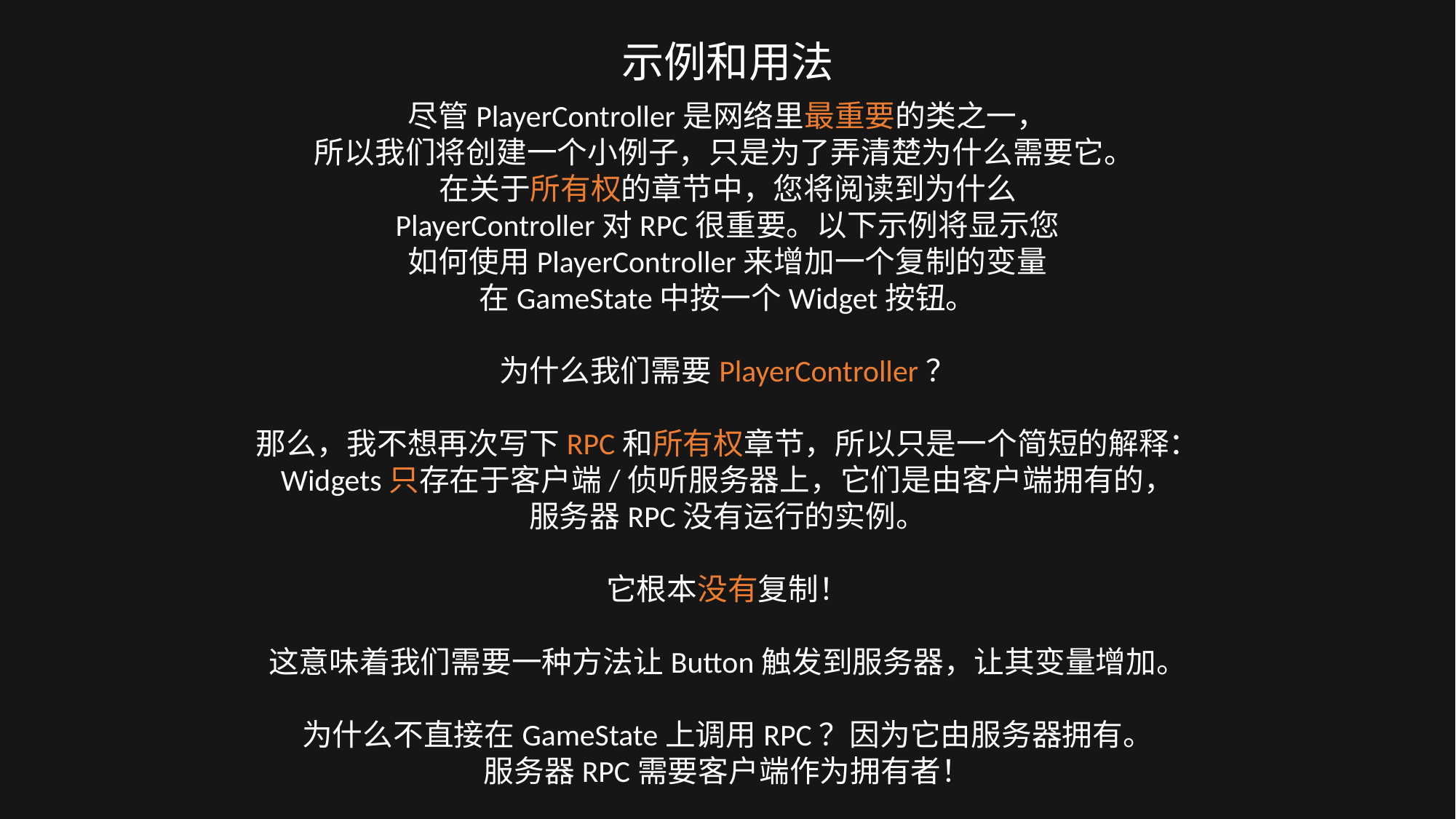

示例和用法
尽管PlayerController是网络里最重要的类之一，
所以我们将创建一个小例子，只是为了弄清楚为什么需要它。
在关于所有权的章节中，您将阅读到为什么
PlayerController对RPC很重要。以下示例将显示您
如何使用PlayerController来增加一个复制的变量
在GameState中按一个Widget按钮。

为什么我们需要PlayerController？

那么，我不想再次写下RPC和所有权章节，所以只是一个简短的解释：
Widgets只存在于客户端/侦听服务器上，它们是由客户端拥有的，
服务器RPC没有运行的实例。

它根本没有复制！

这意味着我们需要一种方法让Button触发到服务器，让其变量增加。

为什么不直接在GameState上调用RPC？因为它由服务器拥有。
服务器RPC需要客户端作为拥有者！